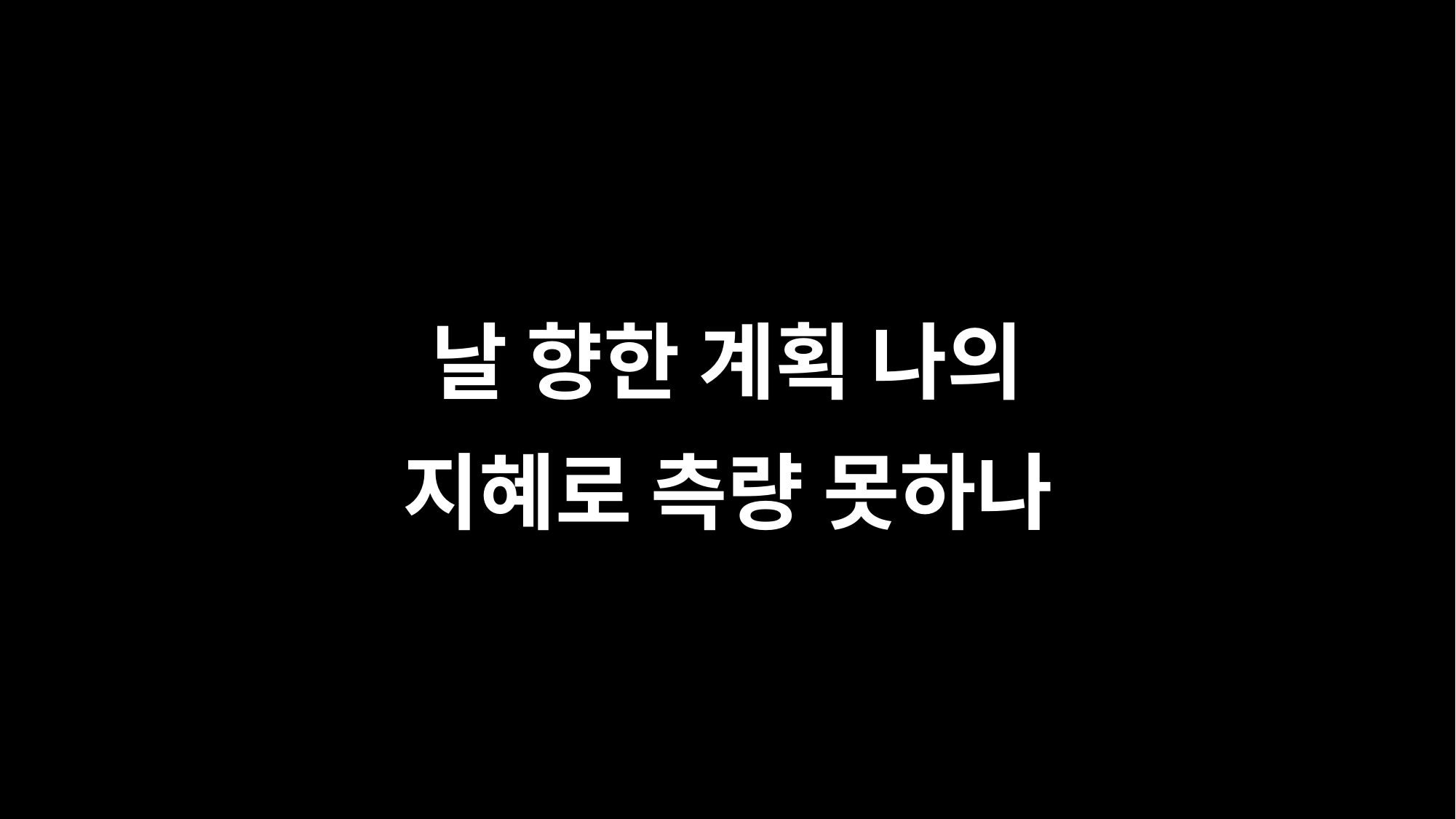

날 향한 계획 나의
지혜로 측량 못하나